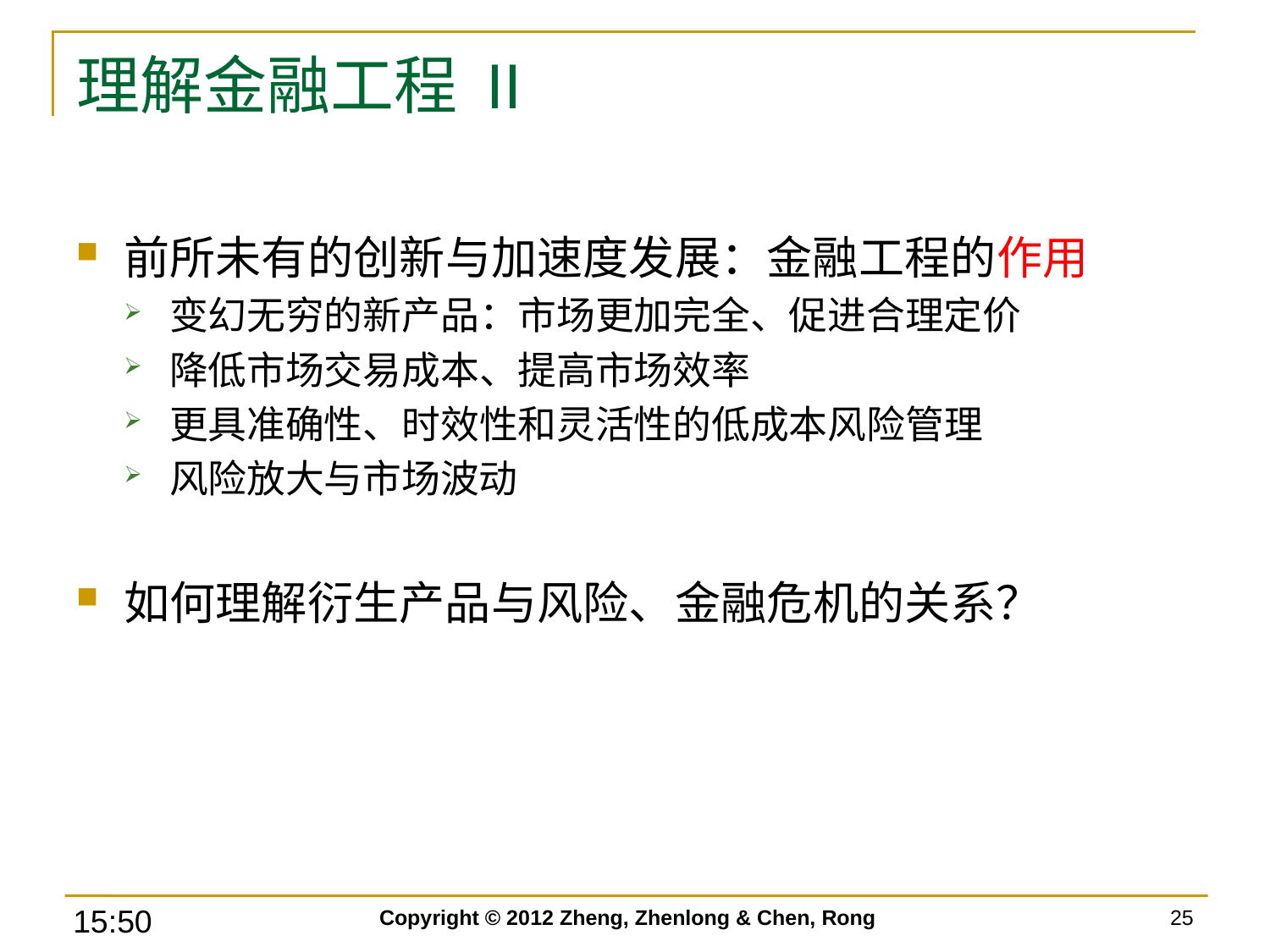

# 理解金融工程 II
前所未有的创新与加速度发展：金融工程的作用
变幻无穷的新产品：市场更加完全、促进合理定价
降低市场交易成本、提高市场效率
更具准确性、时效性和灵活性的低成本风险管理
风险放大与市场波动

如何理解衍生产品与风险、金融危机的关系？

Copyright © 2012 Zheng, Zhenlong & Chen, Rong
25